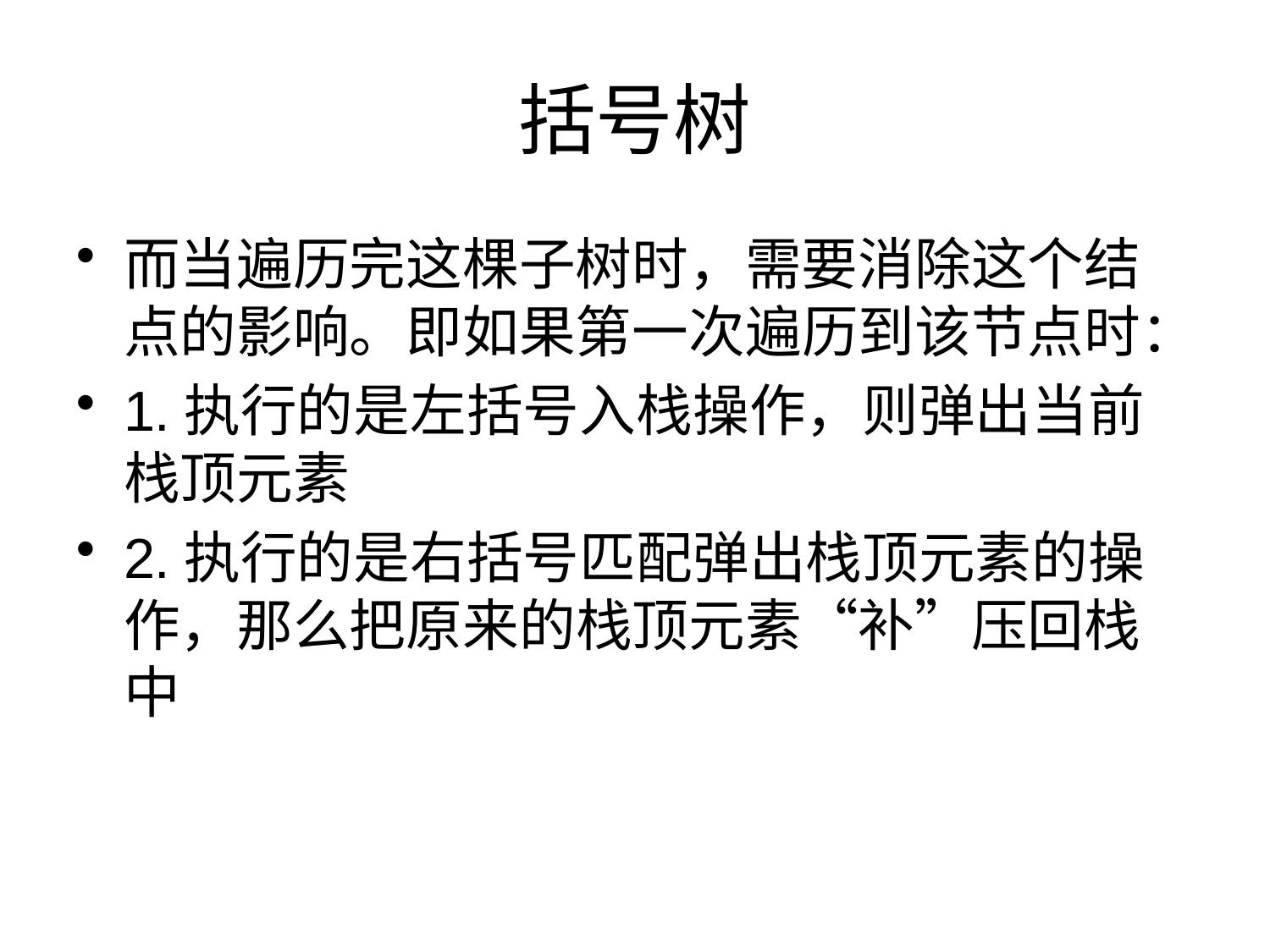

# 括号树
而当遍历完这棵子树时，需要消除这个结点的影响。即如果第一次遍历到该节点时：
1.执行的是左括号入栈操作，则弹出当前栈顶元素
2.执行的是右括号匹配弹出栈顶元素的操作，那么把原来的栈顶元素“补”压回栈中